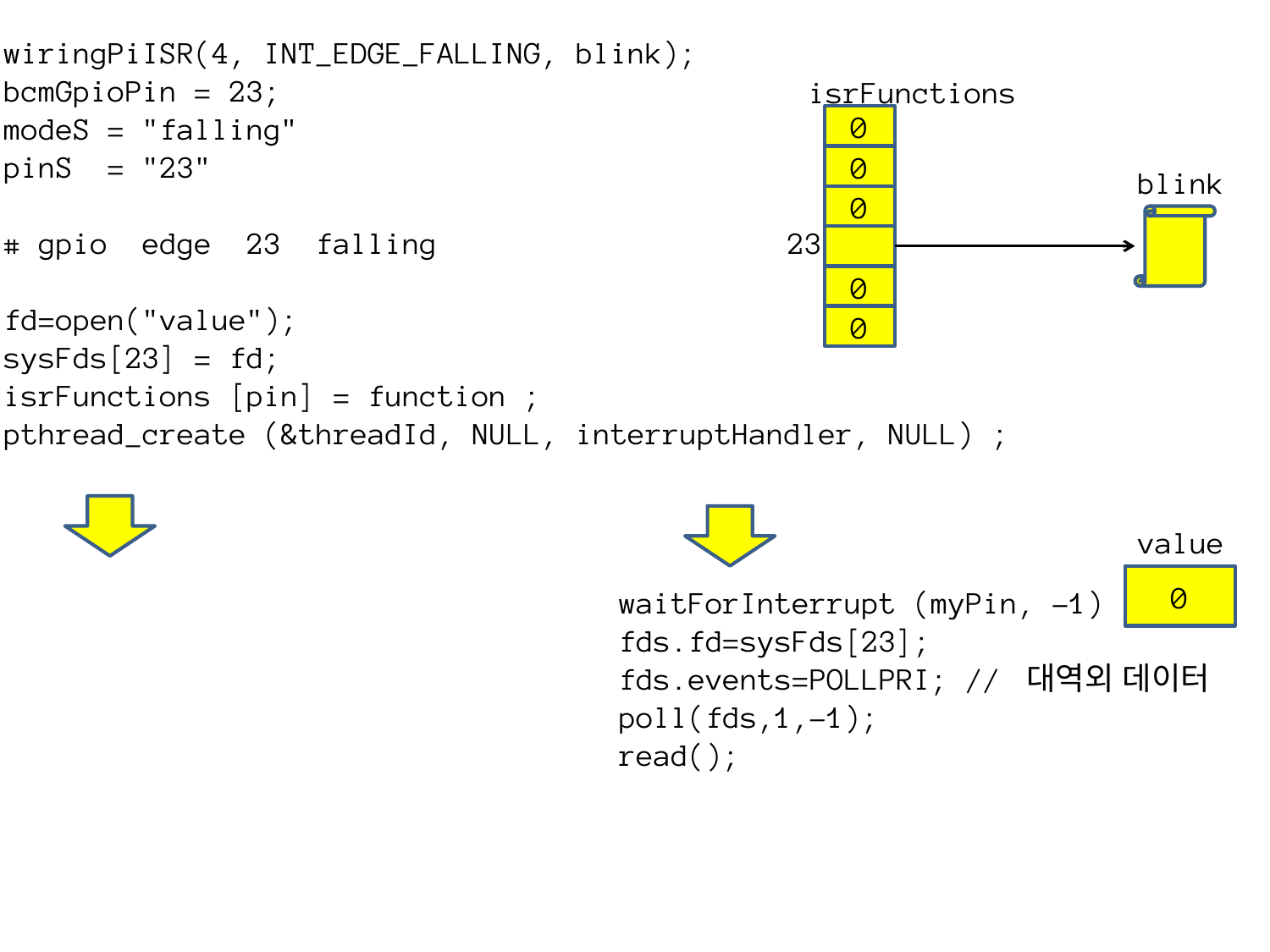

wiringPiISR(4, INT_EDGE_FALLING, blink);
bcmGpioPin = 23;
modeS = "falling"
pinS  = "23"

# gpio  edge  23  falling

fd=open("value");
sysFds[23] = fd;
isrFunctions [pin] = function ;
pthread_create (&threadId, NULL, interruptHandler, NULL) ;

isrFunctions
0
0
blink
0

23

0
0

value
0
waitForInterrupt (myPin, -1)
fds.fd=sysFds[23];
fds.events=POLLPRI; // 대역외 데이터
poll(fds,1,-1);
read();